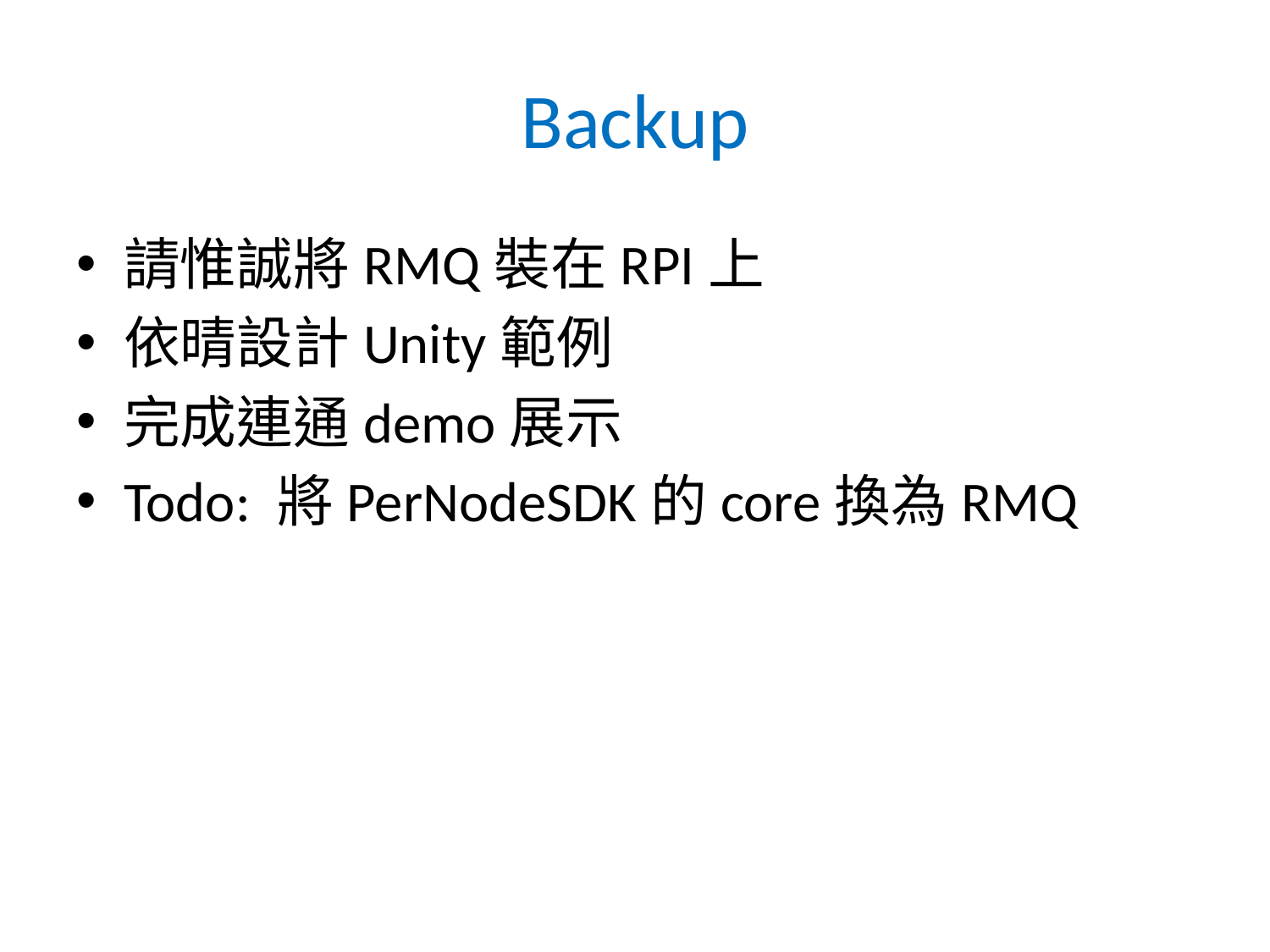

# Backup
請惟誠將RMQ裝在RPI上
依晴設計Unity範例
完成連通demo展示
Todo: 將PerNodeSDK的core換為RMQ